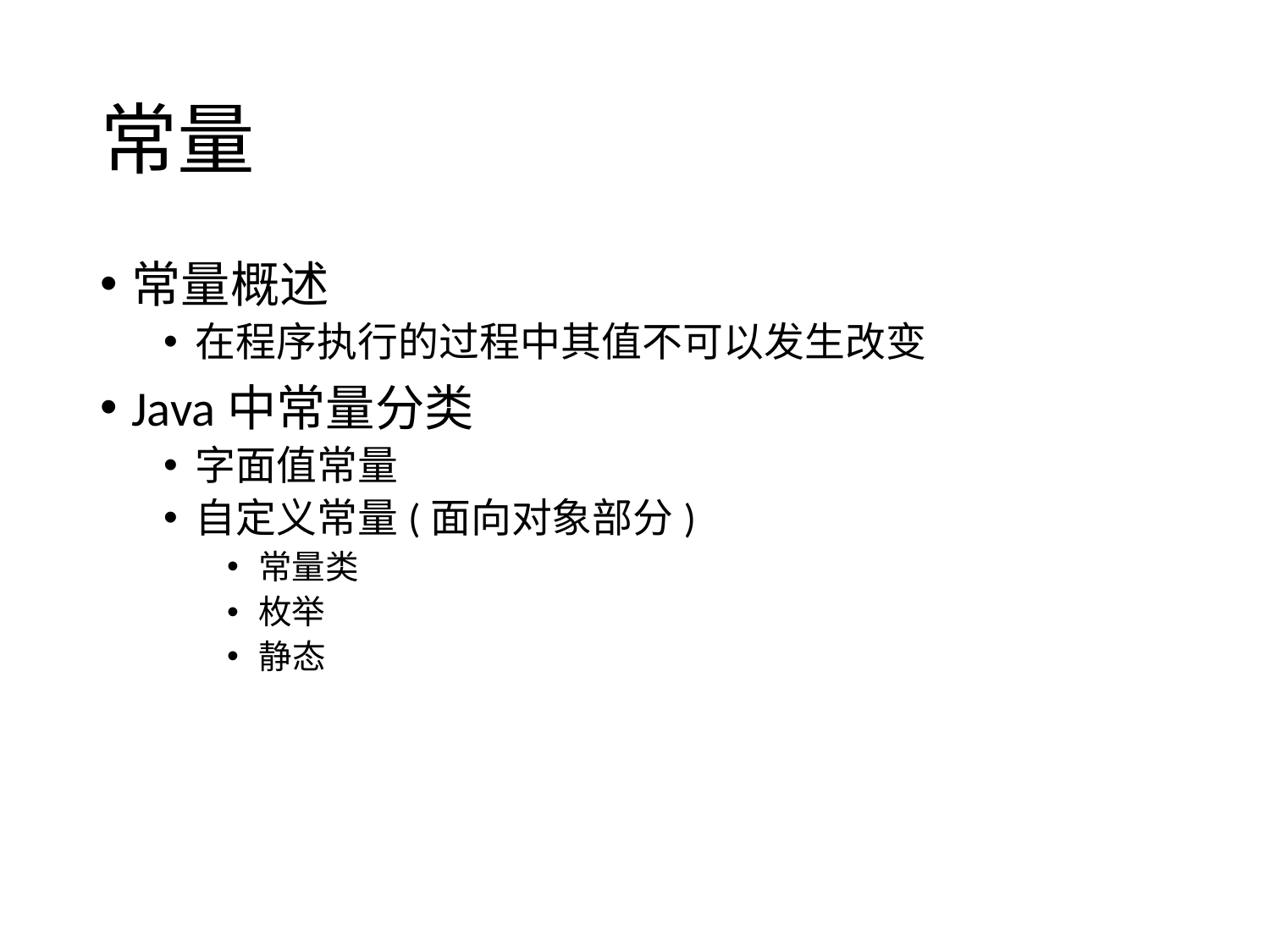

# 常量
常量概述
在程序执行的过程中其值不可以发生改变
Java中常量分类
字面值常量
自定义常量(面向对象部分)
常量类
枚举
静态